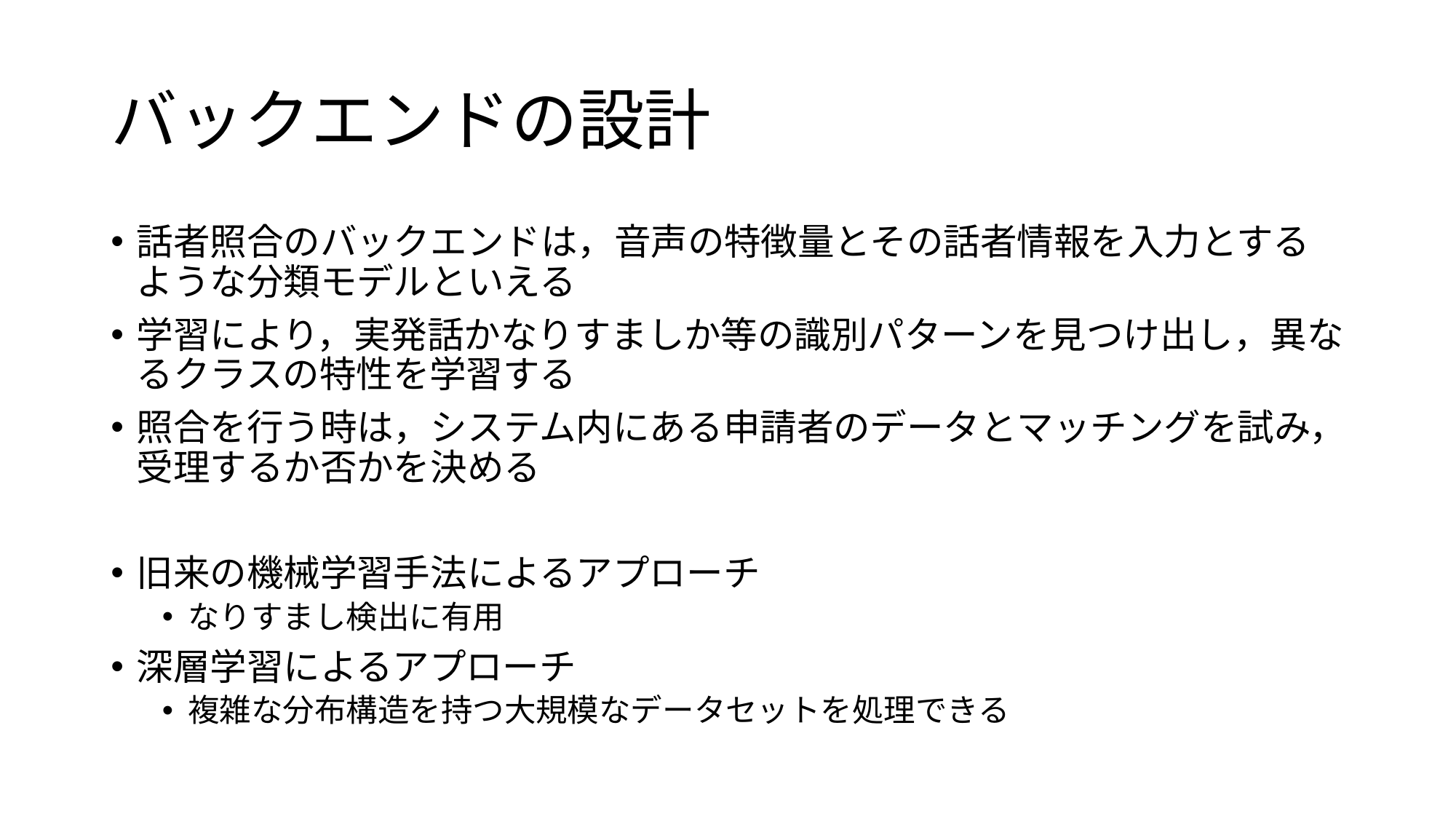

# バックエンドの設計
話者照合のバックエンドは，音声の特徴量とその話者情報を入力とするような分類モデルといえる
学習により，実発話かなりすましか等の識別パターンを見つけ出し，異なるクラスの特性を学習する
照合を行う時は，システム内にある申請者のデータとマッチングを試み，受理するか否かを決める

旧来の機械学習手法によるアプローチ
なりすまし検出に有用
深層学習によるアプローチ
複雑な分布構造を持つ大規模なデータセットを処理できる